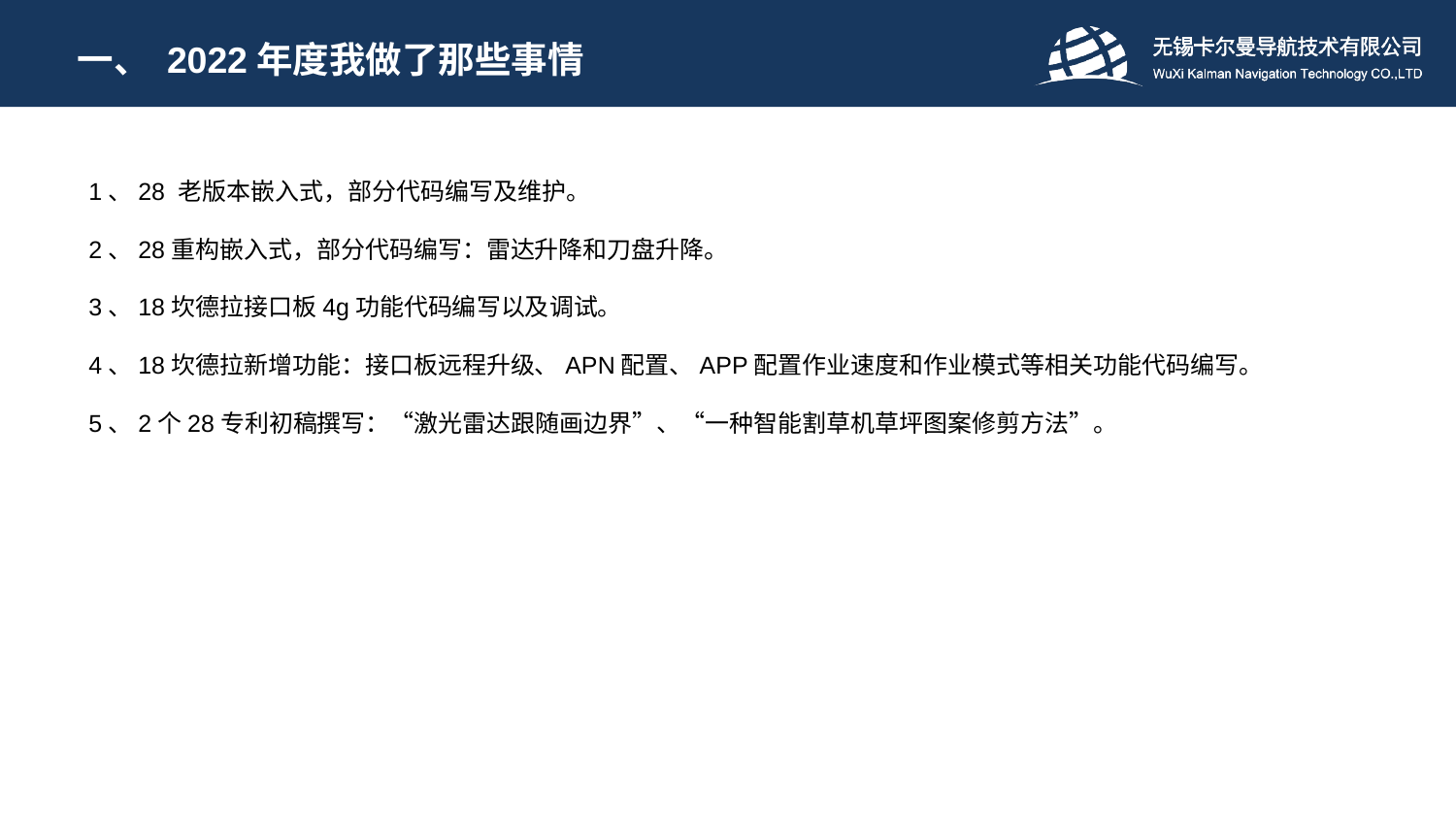

一、 2022年度我做了那些事情
1、28 老版本嵌入式，部分代码编写及维护。

2、28重构嵌入式，部分代码编写：雷达升降和刀盘升降。

3、18坎德拉接口板4g功能代码编写以及调试。

4、18坎德拉新增功能：接口板远程升级、APN配置、APP配置作业速度和作业模式等相关功能代码编写。

5、2个28专利初稿撰写：“激光雷达跟随画边界”、“一种智能割草机草坪图案修剪方法”。
2